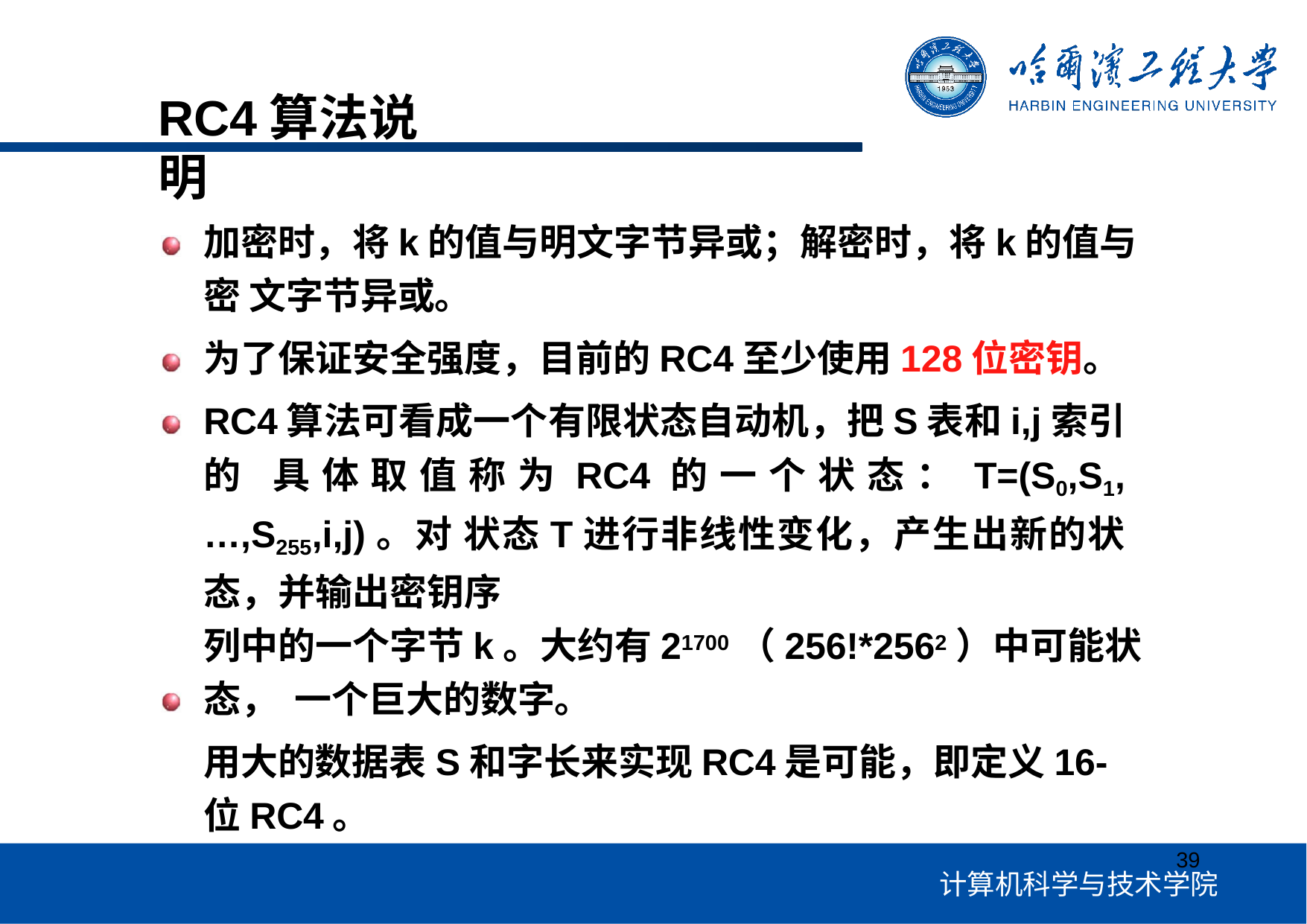

# RC4算法说明
加密时，将k的值与明文字节异或；解密时，将k的值与密 文字节异或。
为了保证安全强度，目前的RC4至少使用128位密钥。
RC4算法可看成一个有限状态自动机，把S表和i,j索引的 具体取值称为RC4的一个状态：T=(S0,S1,…,S255,i,j)。对 状态T进行非线性变化，产生出新的状态，并输出密钥序
列中的一个字节k。大约有21700（256!*2562）中可能状态，  一个巨大的数字。
用大的数据表S和字长来实现RC4是可能，即定义16- 位RC4。

39